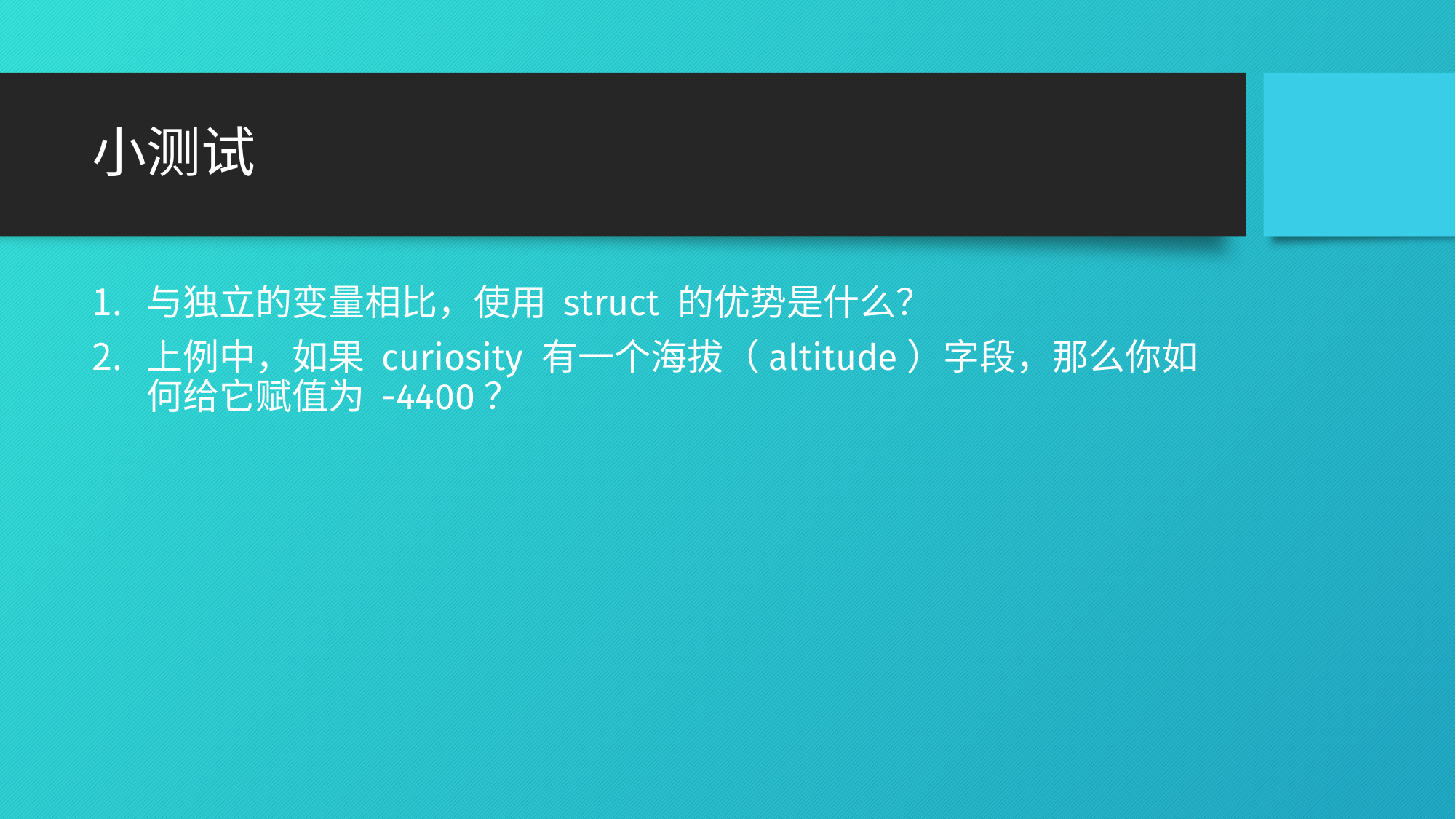

# 小测试
与独立的变量相比，使用 struct 的优势是什么？
上例中，如果 curiosity 有一个海拔（altitude）字段，那么你如何给它赋值为 -4400？